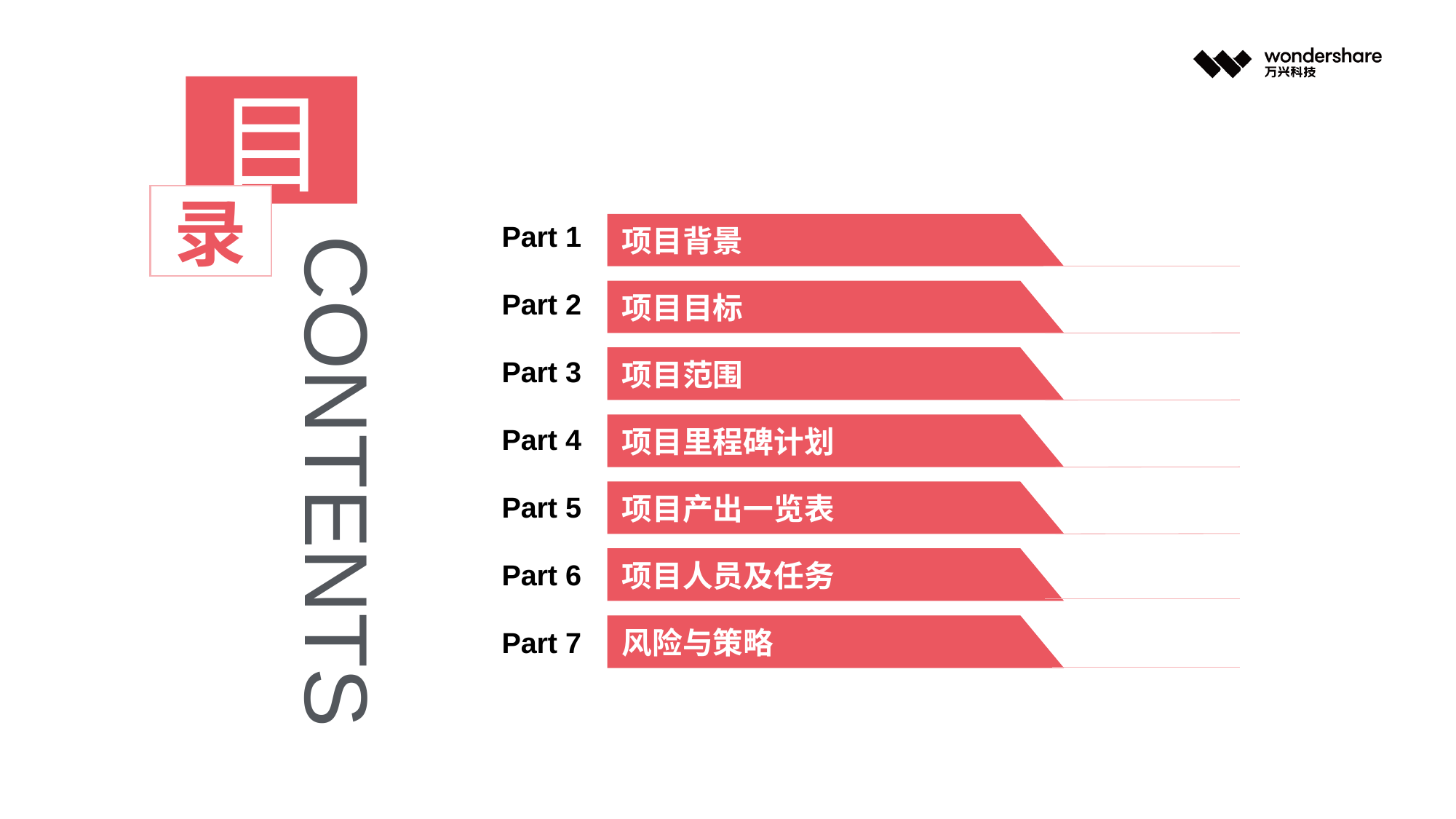

目
录
Part 1
项目背景
CONTENTS
Part 2
项目目标
Part 3
项目范围
Part 4
项目里程碑计划
Part 5
项目产出一览表
Part 6
项目人员及任务
Part 7
风险与策略